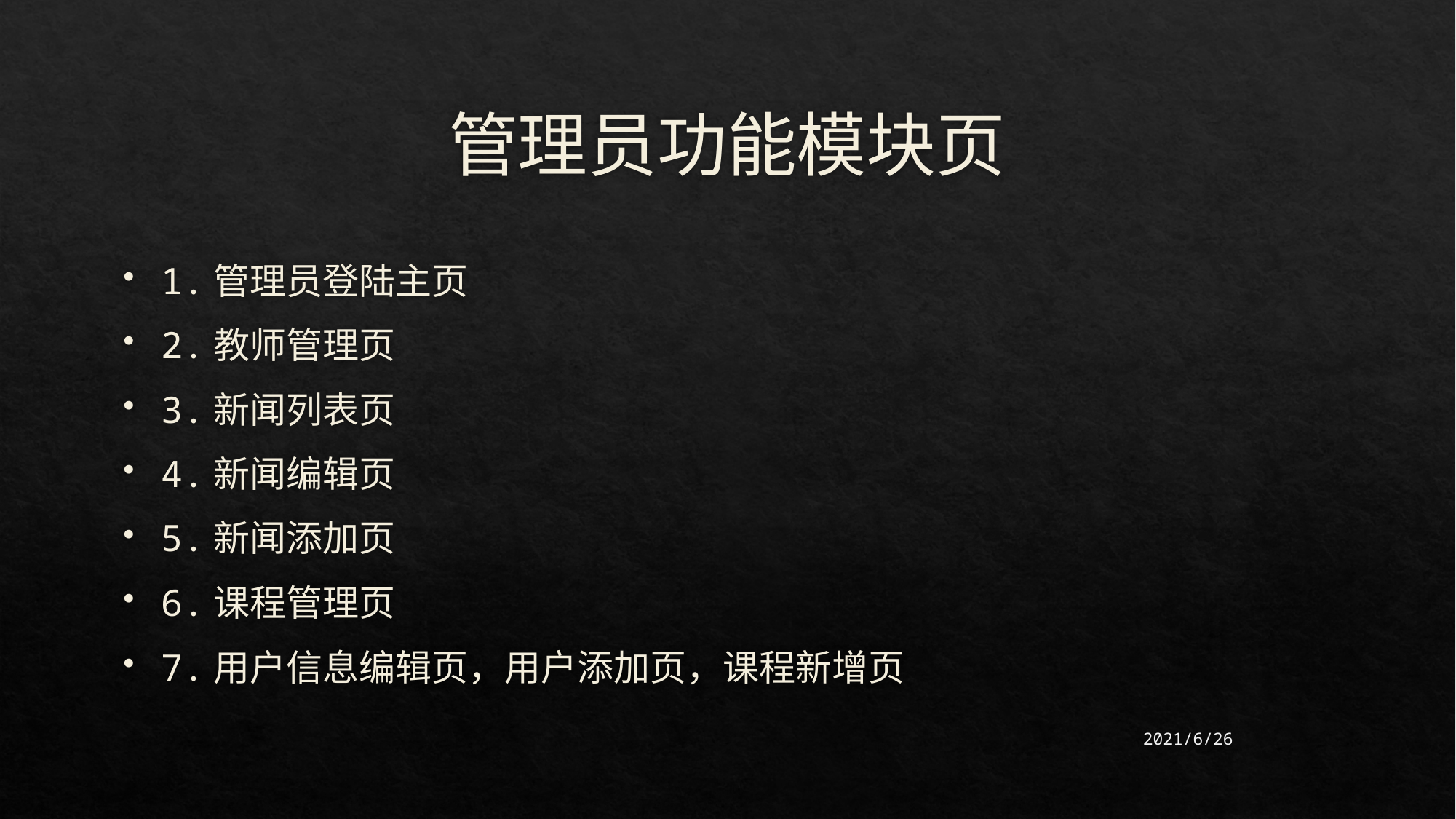

# 管理员功能模块页
1.管理员登陆主页
2.教师管理页
3.新闻列表页
4.新闻编辑页
5.新闻添加页
6.课程管理页
7.用户信息编辑页，用户添加页，课程新增页
2021/6/26